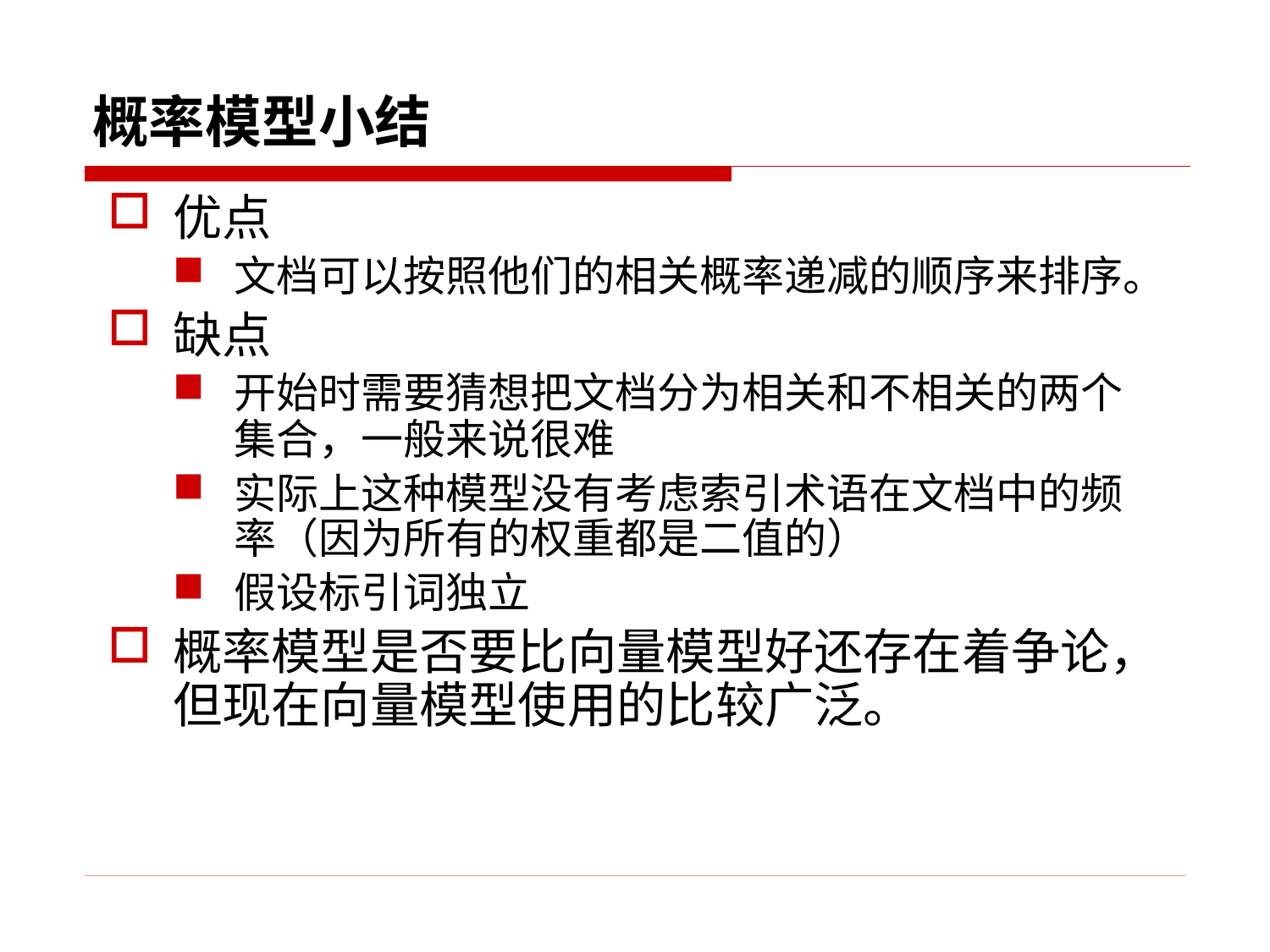

# 概率模型小结
优点
文档可以按照他们的相关概率递减的顺序来排序。
缺点
开始时需要猜想把文档分为相关和不相关的两个集合，一般来说很难
实际上这种模型没有考虑索引术语在文档中的频率（因为所有的权重都是二值的）
假设标引词独立
概率模型是否要比向量模型好还存在着争论，但现在向量模型使用的比较广泛。